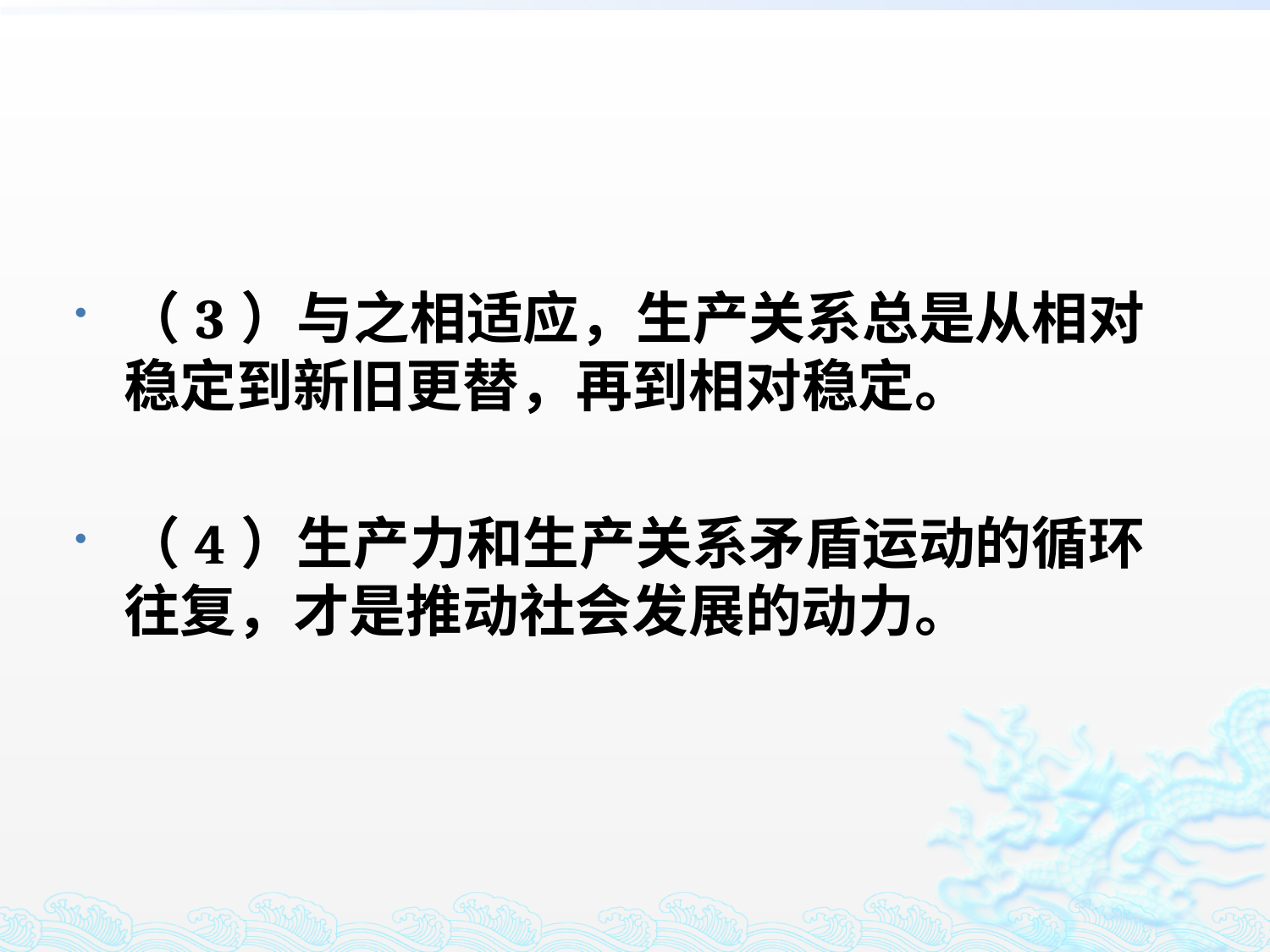

（3）与之相适应，生产关系总是从相对稳定到新旧更替，再到相对稳定。

（4）生产力和生产关系矛盾运动的循环往复，才是推动社会发展的动力。